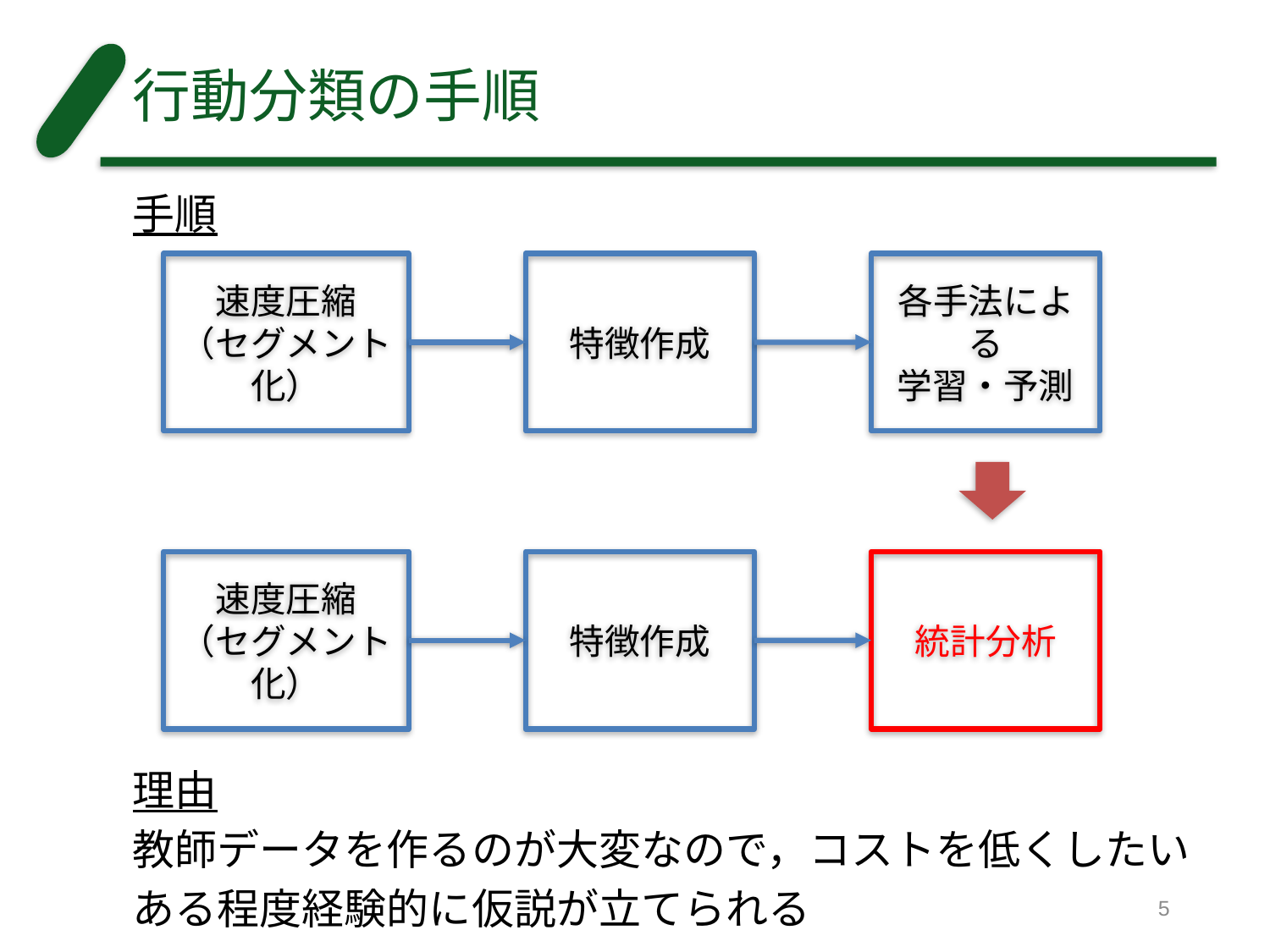

# 行動分類の手順
手順
速度圧縮
（セグメント化）
特徴作成
各手法による
学習・予測

速度圧縮
（セグメント化）
特徴作成
統計分析
理由
教師データを作るのが大変なので，コストを低くしたい
ある程度経験的に仮説が立てられる
5